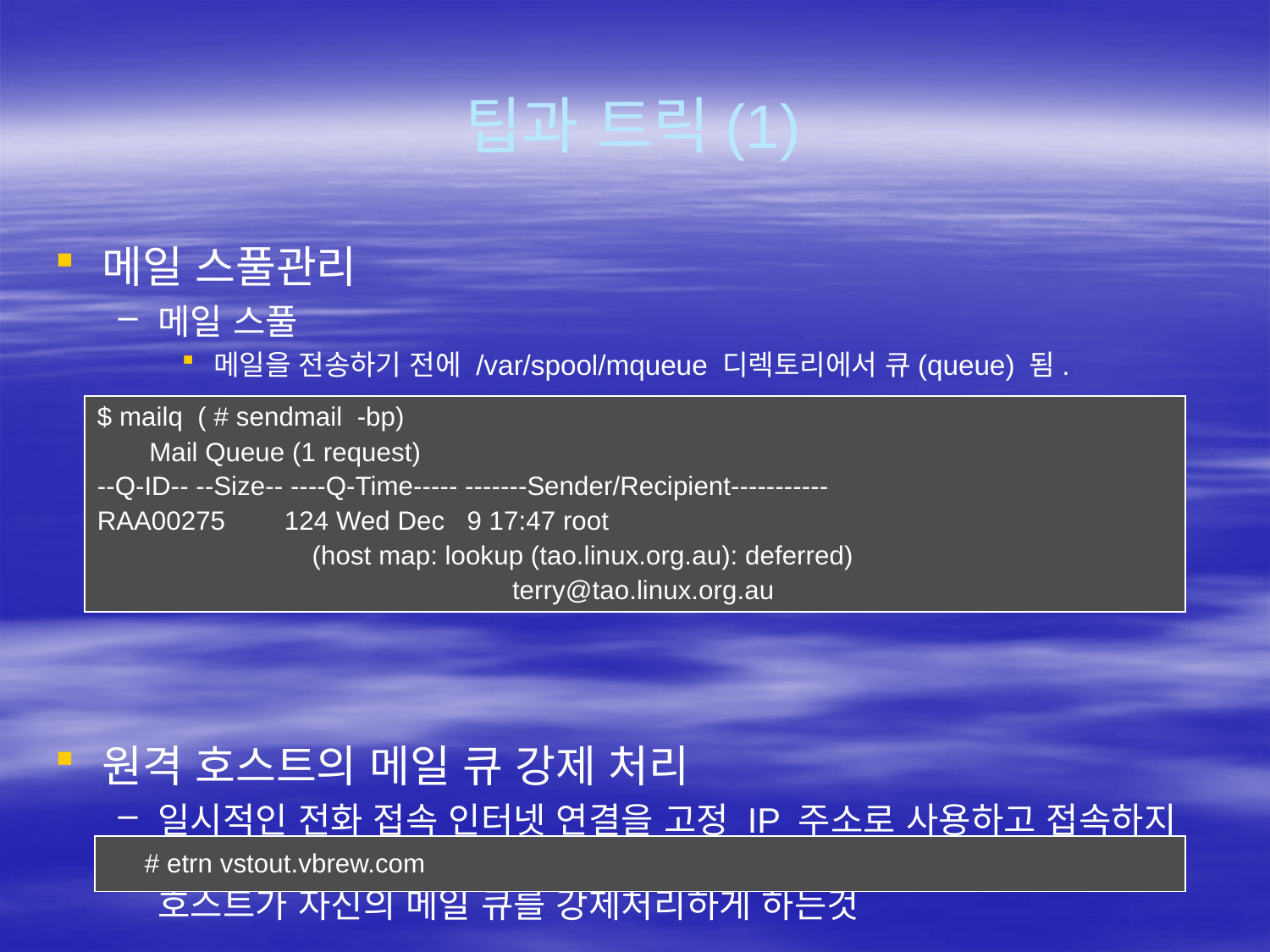

# 팁과 트릭(1)
메일 스풀관리
메일 스풀
메일을 전송하기 전에 /var/spool/mqueue 디렉토리에서 큐(queue) 됨.

원격 호스트의 메일 큐 강제 처리
일시적인 전화 접속 인터넷 연결을 고정 IP 주소로 사용하고 접속하지 않을 때 메일을 수집하는 MX 호스트에 의존시, 연결된 후 즉시 MX호스트가 자신의 메일 큐를 강제처리하게 하는것

| $ mailq ( # sendmail -bp) Mail Queue (1 request) --Q-ID-- --Size-- ----Q-Time----- -------Sender/Recipient----------- RAA00275 124 Wed Dec 9 17:47 root (host map: lookup (tao.linux.org.au): deferred) terry@tao.linux.org.au |
| --- |
| # etrn vstout.vbrew.com |
| --- |